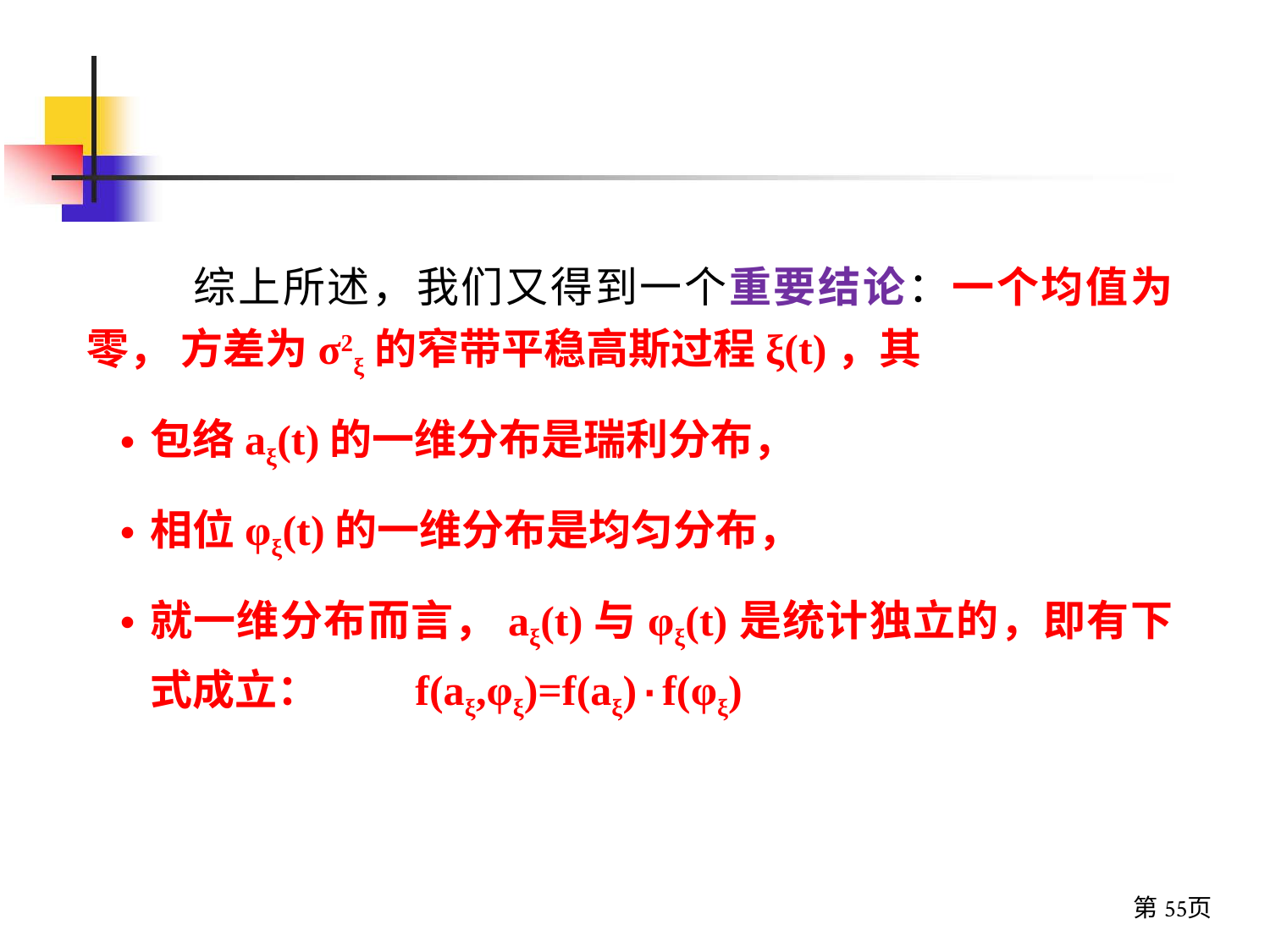

综上所述，我们又得到一个重要结论：一个均值为零， 方差为σ2ξ的窄带平稳高斯过程ξ(t)，其
包络aξ(t)的一维分布是瑞利分布，
相位φξ(t)的一维分布是均匀分布，
就一维分布而言，aξ(t)与φξ(t)是统计独立的，即有下式成立：         f(aξ,φξ)=f(aξ)·f(φξ)
第55页